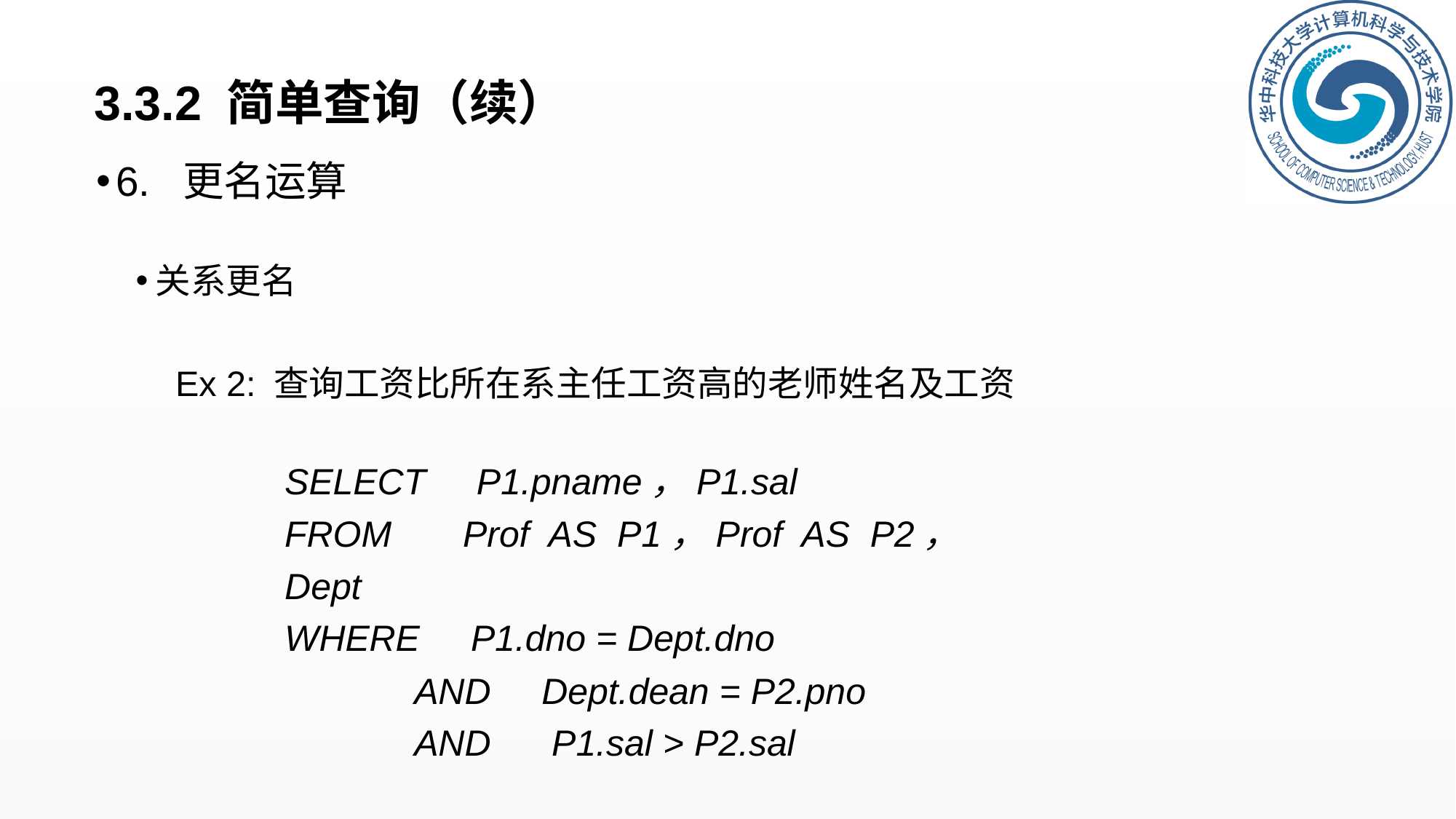

# 3.3.2 简单查询（续）
6.  更名运算

关系更名

Ex 2: 查询工资比所在系主任工资高的老师姓名及工资
SELECT     P1.pname，P1.sal
FROM       Prof  AS  P1，Prof  AS  P2，Dept
WHERE     P1.dno = Dept.dno
	  AND     Dept.dean = P2.pno
	  AND      P1.sal > P2.sal